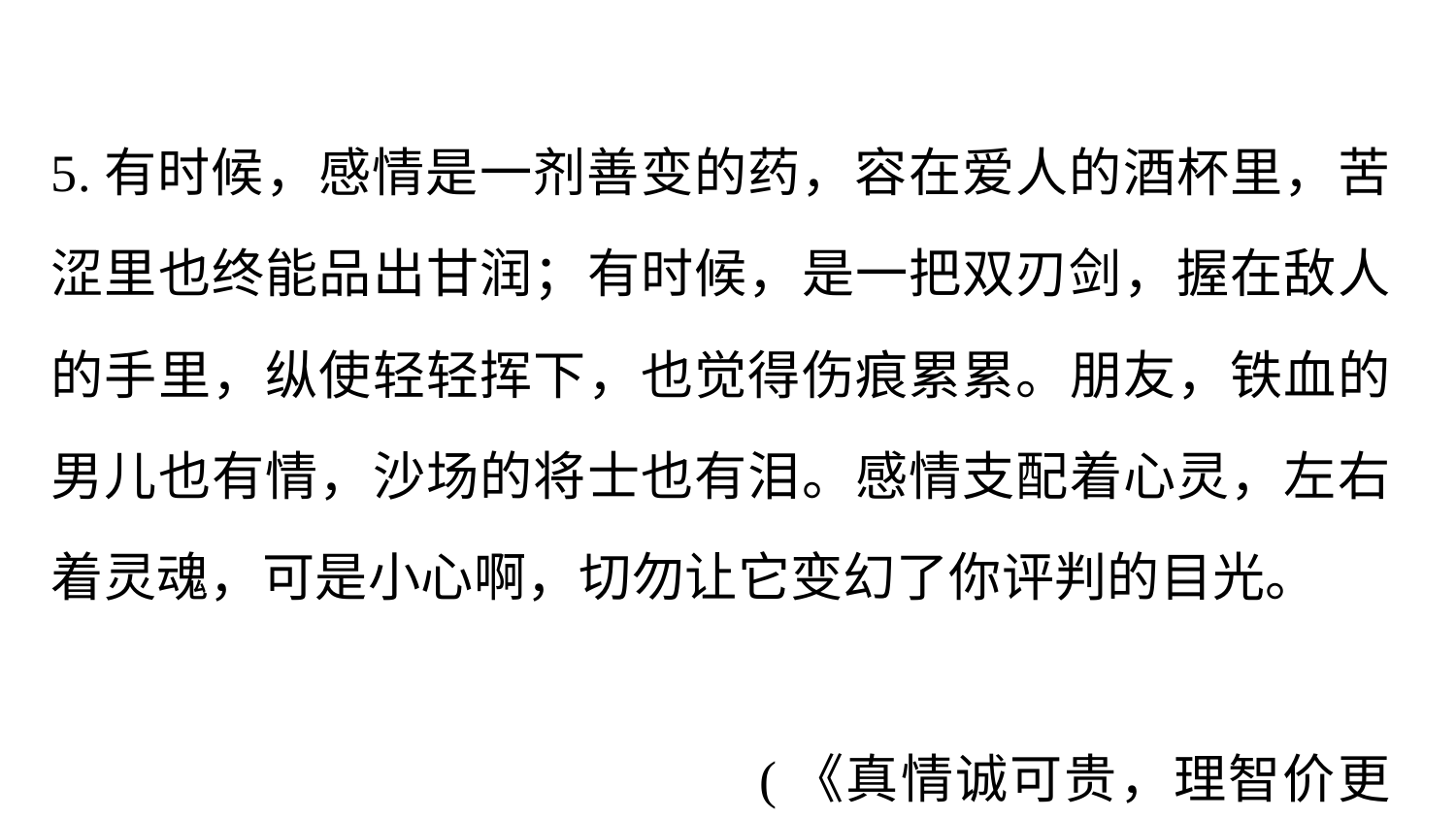

5.有时候，感情是一剂善变的药，容在爱人的酒杯里，苦涩里也终能品出甘润；有时候，是一把双刃剑，握在敌人的手里，纵使轻轻挥下，也觉得伤痕累累。朋友，铁血的男儿也有情，沙场的将士也有泪。感情支配着心灵，左右着灵魂，可是小心啊，切勿让它变幻了你评判的目光。
                                               (《真情诚可贵，理智价更高》)